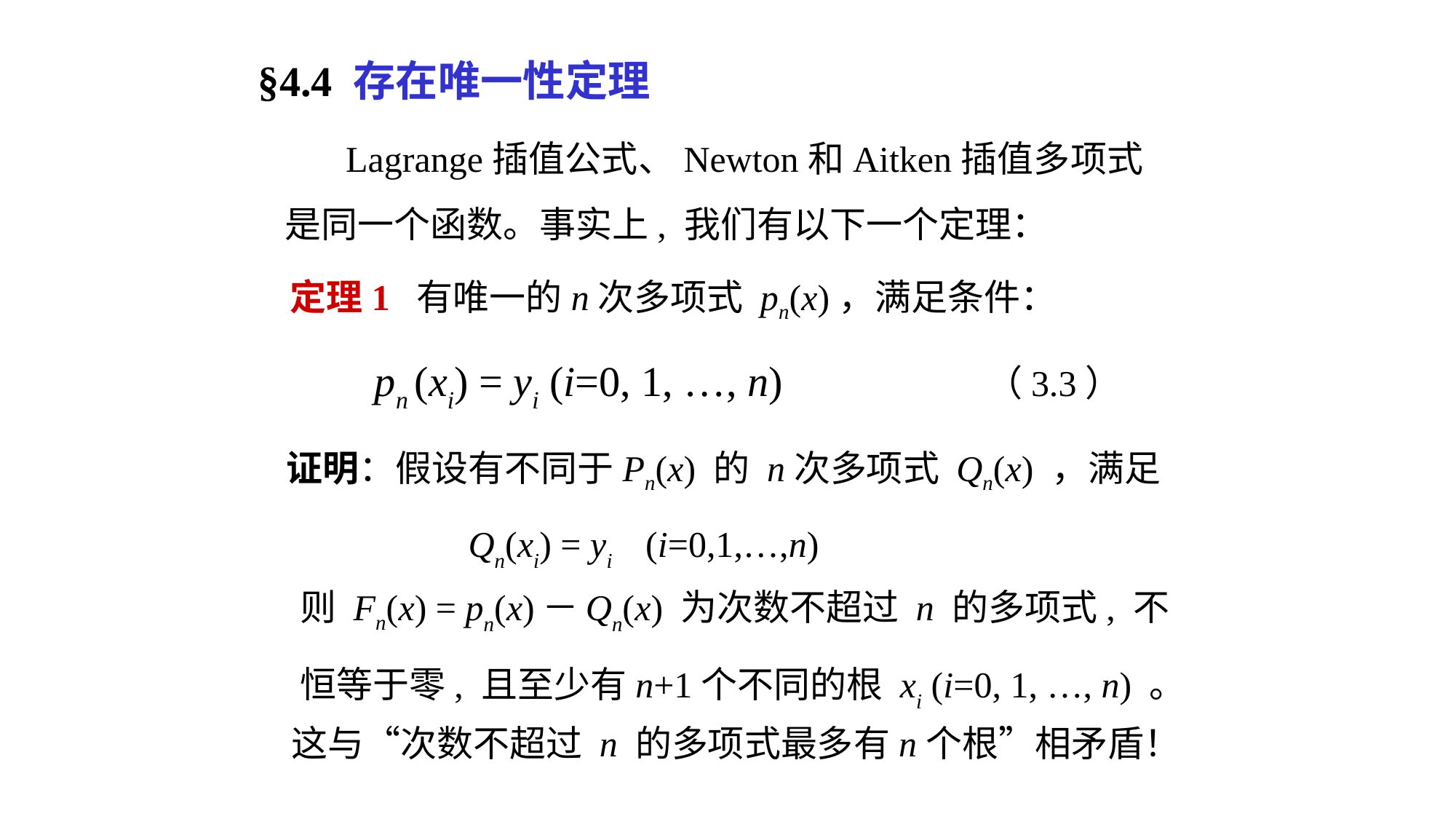

§4.4 存在唯一性定理
           Lagrange插值公式、Newton和Aitken插值多项式是同一个函数。事实上, 我们有以下一个定理：
定理1  有唯一的n次多项式 pn(x)，满足条件：
        pn (xi) = yi	(i=0, 1, …, n)		（3.3）
证明：假设有不同于Pn(x) 的 n次多项式 Qn(x) ，满足
                    Qn(xi) = yi	      (i=0,1,…,n)
则 Fn(x) = pn(x) － Qn(x) 为次数不超过 n 的多项式, 不恒等于零, 且至少有n+1个不同的根 xi (i=0, 1, …, n) 。
这与“次数不超过 n 的多项式最多有n个根”相矛盾！